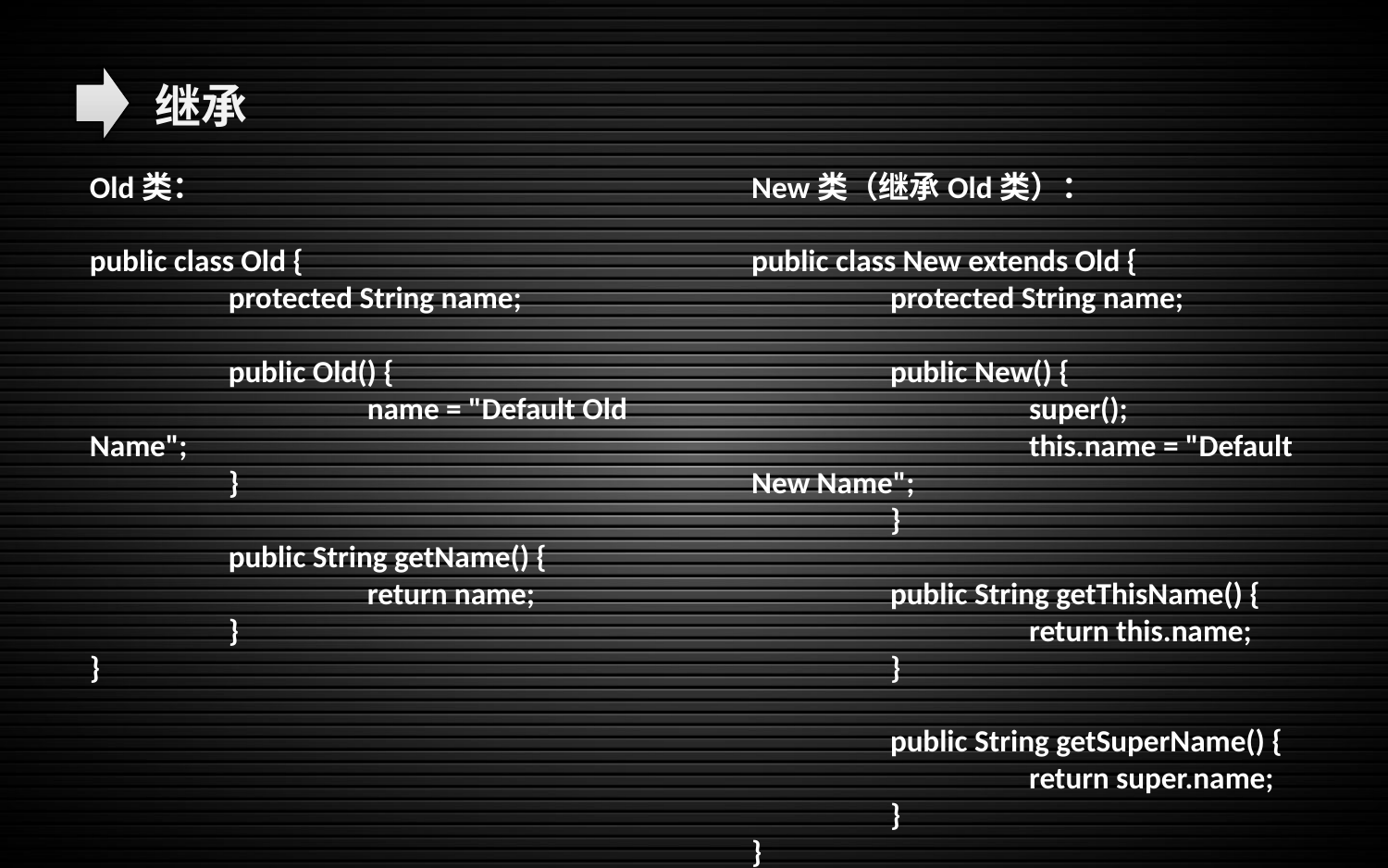

继承
Old类：

public class Old {
	protected String name;

	public Old() {
		name = "Default Old Name";
	}

	public String getName() {
		return name;
	}
}
New类（继承Old类）：

public class New extends Old {
	protected String name;

	public New() {
		super();
		this.name = "Default New Name";
	}

	public String getThisName() {
		return this.name;
	}

	public String getSuperName() {
		return super.name;
	}
}